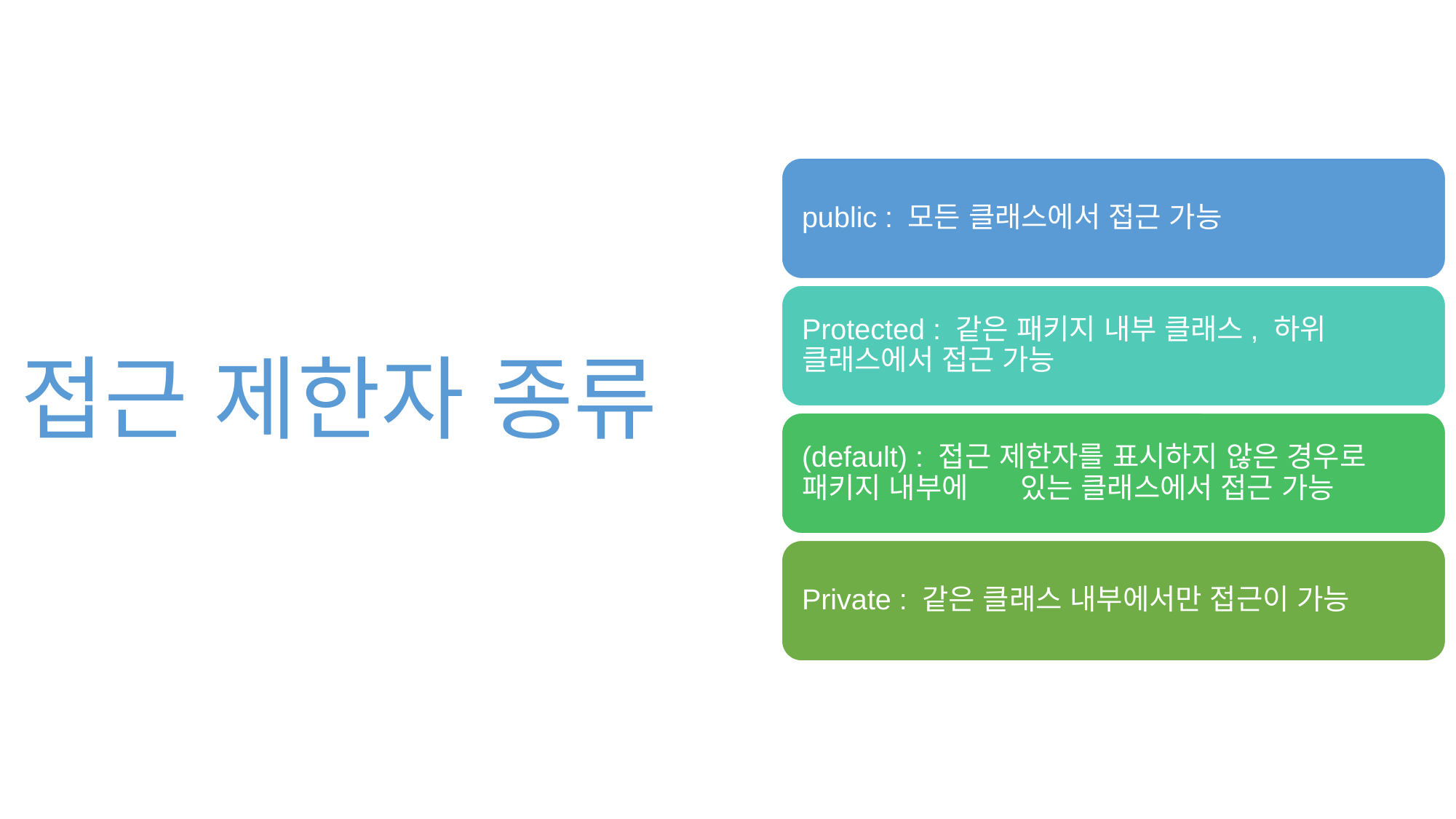

# 접근 제한자 종류
public : 모든 클래스에서 접근 가능
Protected : 같은 패키지 내부 클래스, 하위 클래스에서 접근 가능
(default) : 접근 제한자를 표시하지 않은 경우로 패키지 내부에 	있는 클래스에서 접근 가능
Private : 같은 클래스 내부에서만 접근이 가능